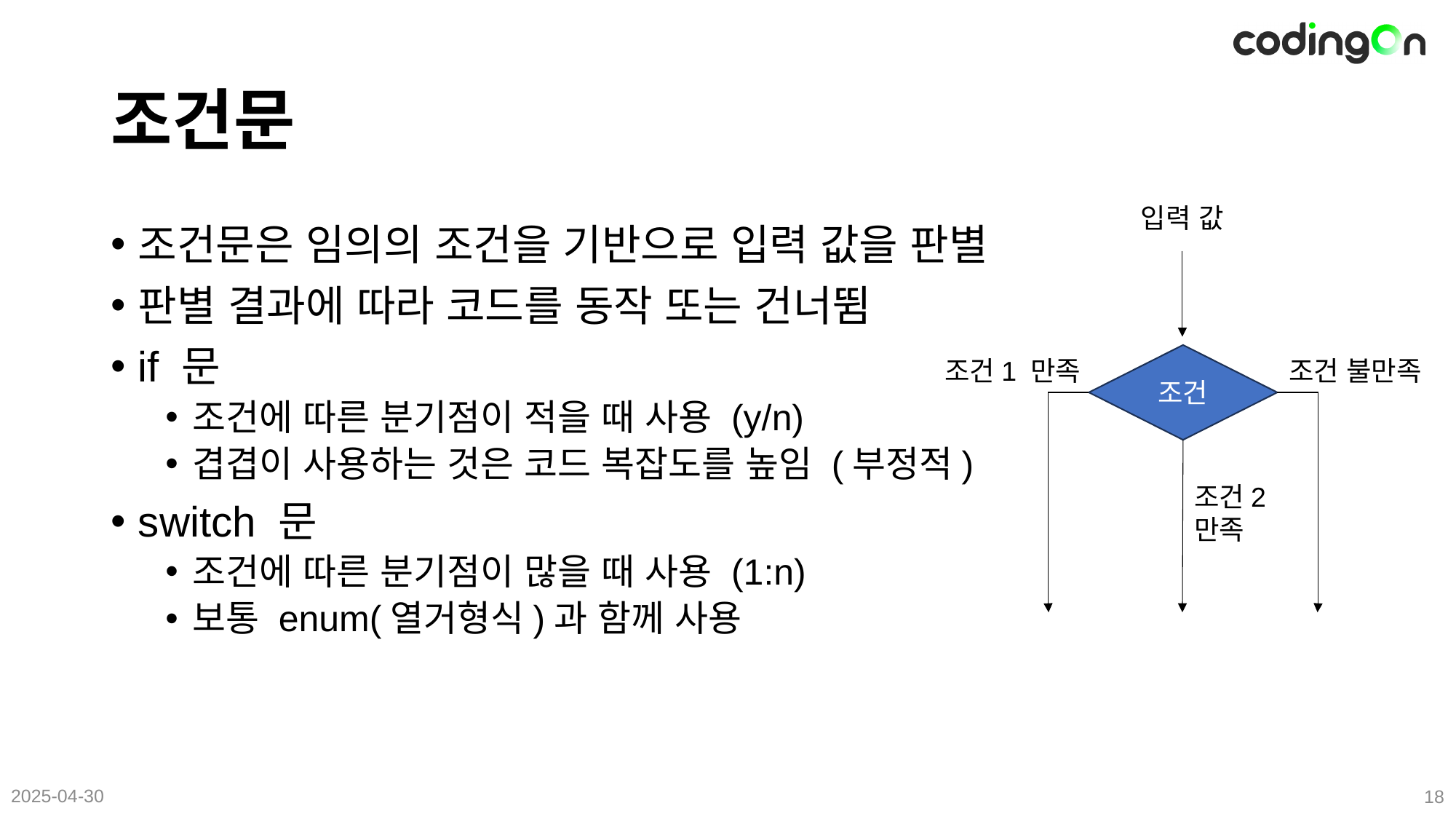

# 조건문
입력 값
조건문은 임의의 조건을 기반으로 입력 값을 판별
판별 결과에 따라 코드를 동작 또는 건너뜀
if 문
조건에 따른 분기점이 적을 때 사용 (y/n)
겹겹이 사용하는 것은 코드 복잡도를 높임 (부정적)
switch 문
조건에 따른 분기점이 많을 때 사용 (1:n)
보통 enum(열거형식)과 함께 사용

조건
조건1 만족
조건 불만족
조건2
만족
2025-04-30
18